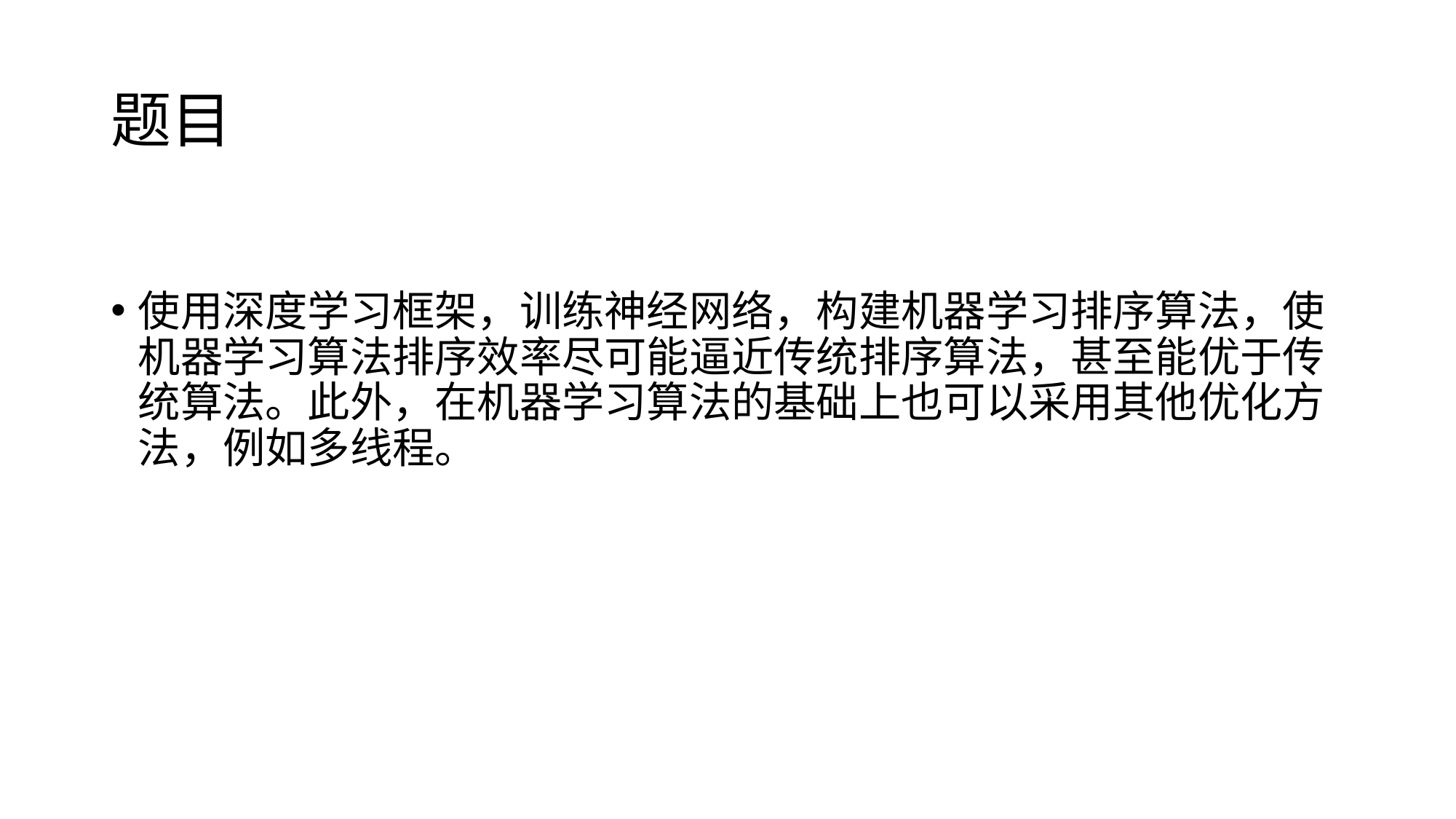

# 题目

使用深度学习框架，训练神经网络，构建机器学习排序算法，使机器学习算法排序效率尽可能逼近传统排序算法，甚至能优于传统算法。此外，在机器学习算法的基础上也可以采用其他优化方法，例如多线程。